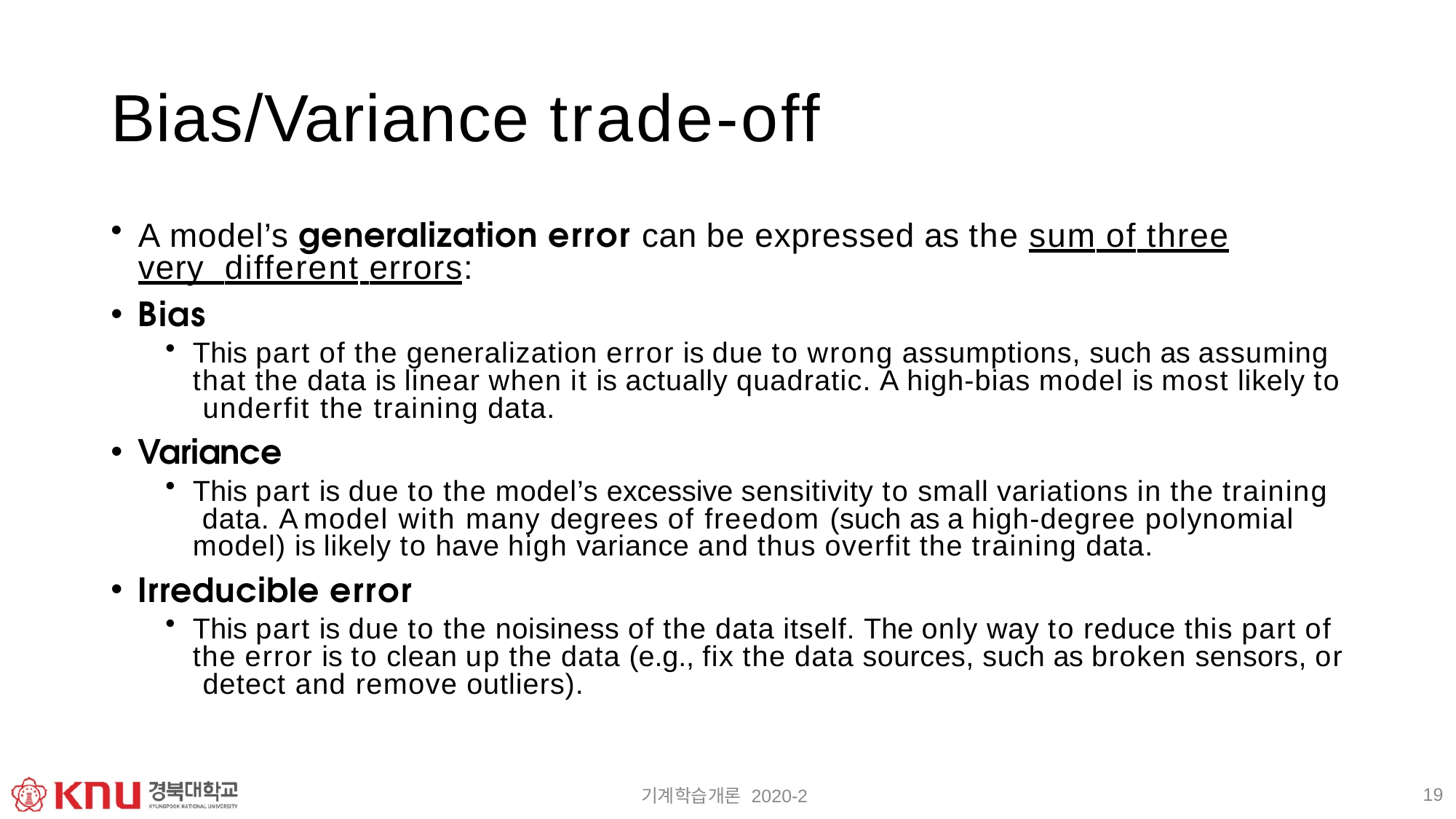

# Bias/Variance trade-off
A model’s generalization error can be expressed as the sum of three very  different errors:
Bias
This part of the generalization error is due to wrong assumptions, such as assuming  that the data is linear when it is actually quadratic. A high-bias model is most likely to  underfit the training data.
Variance
This part is due to the model’s excessive sensitivity to small variations in the training  data. A model with many degrees of freedom (such as a high-degree polynomial  model) is likely to have high variance and thus overfit the training data.
Irreducible error
This part is due to the noisiness of the data itself. The only way to reduce this part of  the error is to clean up the data (e.g., fix the data sources, such as broken sensors, or  detect and remove outliers).
19
기계학습개론 2020-2